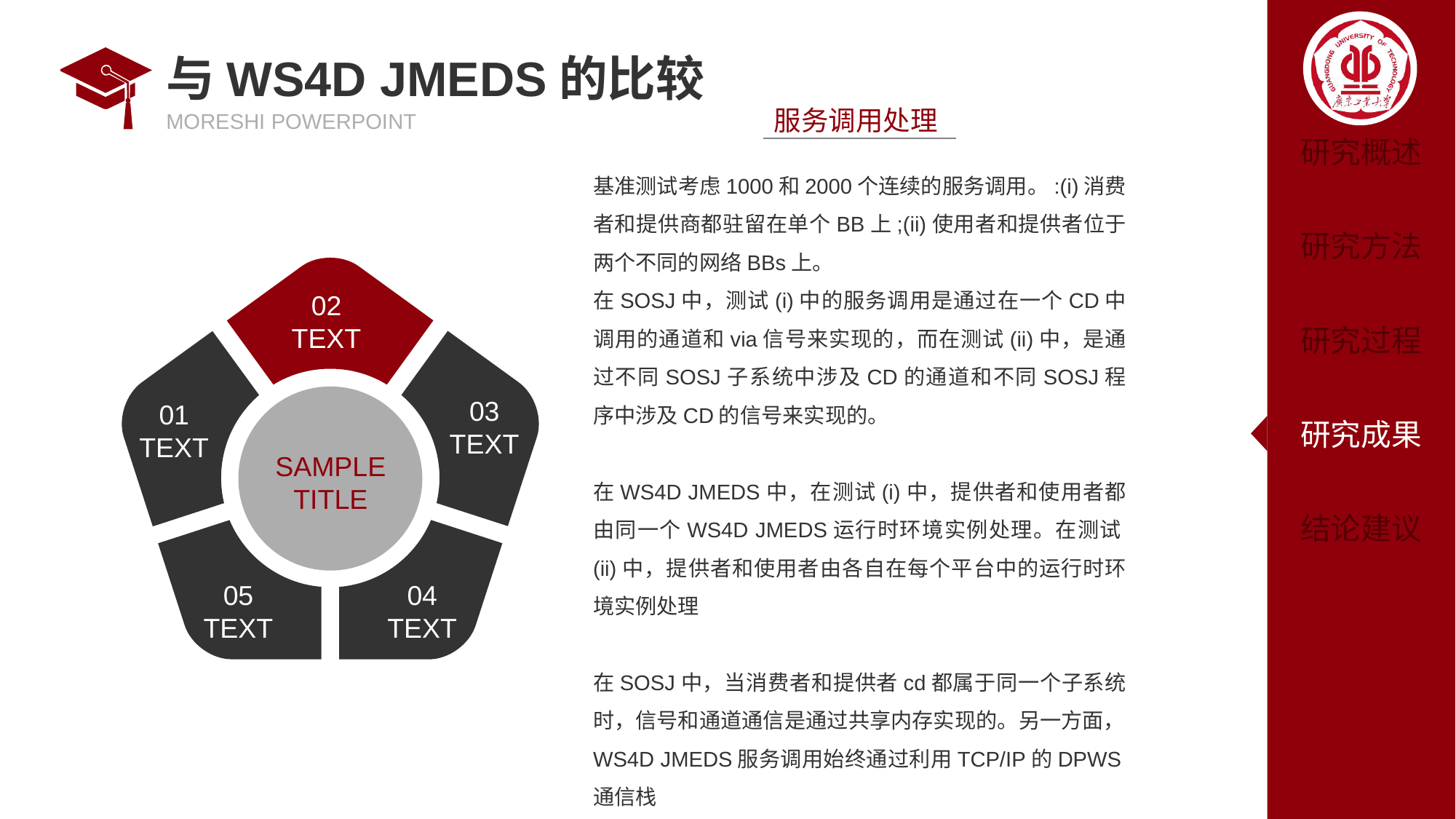

# 与WS4D JMEDS的比较
服务调用处理
基准测试考虑1000和2000个连续的服务调用。:(i)消费者和提供商都驻留在单个BB上;(ii)使用者和提供者位于两个不同的网络BBs上。
在SOSJ中，测试(i)中的服务调用是通过在一个CD中调用的通道和via信号来实现的，而在测试(ii)中，是通过不同SOSJ子系统中涉及CD的通道和不同SOSJ程序中涉及CD的信号来实现的。

在WS4D JMEDS中，在测试(i)中，提供者和使用者都由同一个WS4D JMEDS运行时环境实例处理。在测试(ii)中，提供者和使用者由各自在每个平台中的运行时环境实例处理

在SOSJ中，当消费者和提供者cd都属于同一个子系统时，信号和通道通信是通过共享内存实现的。另一方面，WS4D JMEDS服务调用始终通过利用TCP/IP的DPWS通信栈

02
TEXT

03
TEXT
01
TEXT
SAMPLE
TITLE

05
TEXT
04
TEXT